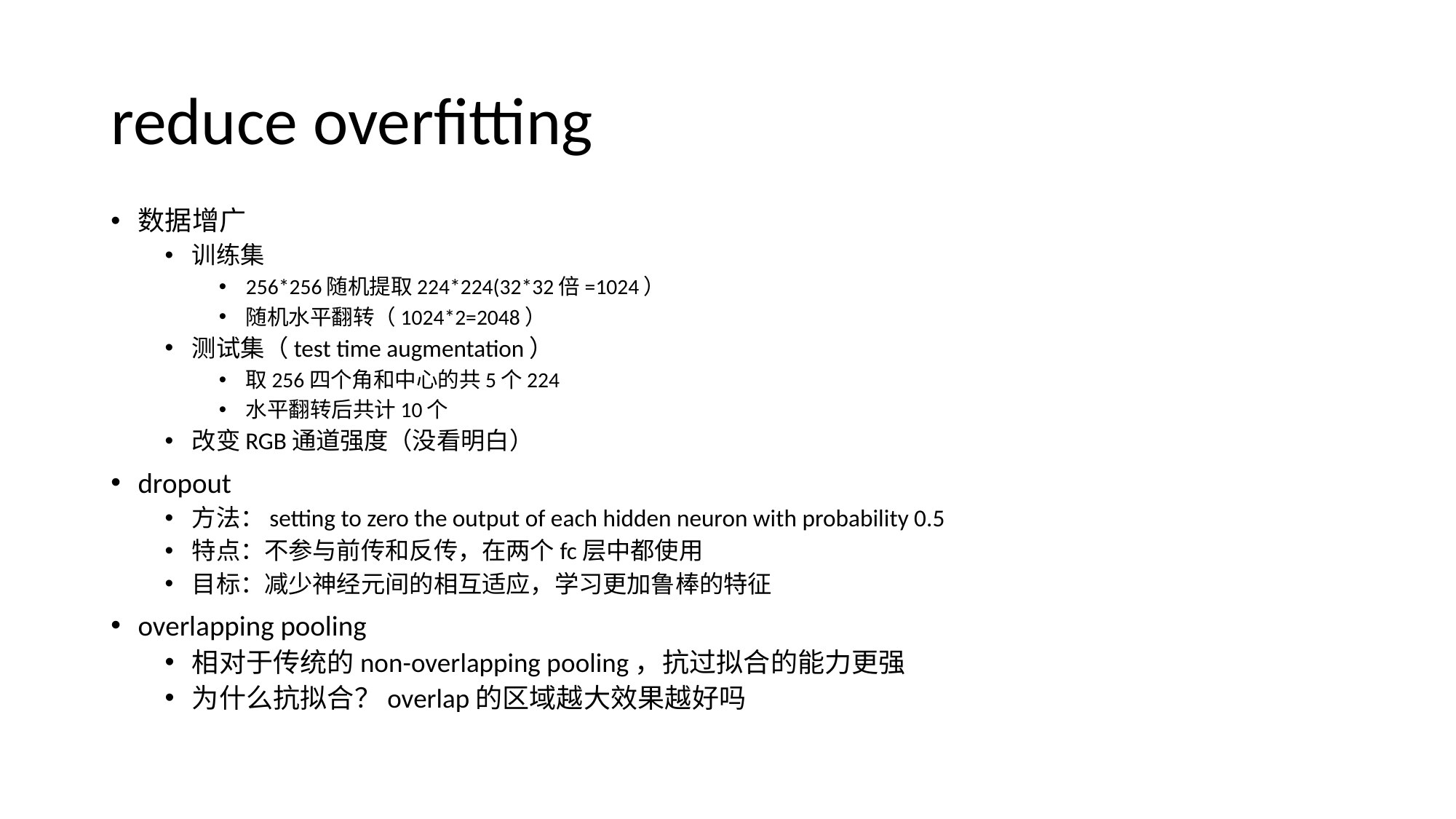

# reduce overfitting
数据增广
训练集
256*256随机提取224*224(32*32倍=1024）
随机水平翻转（1024*2=2048）
测试集（test time augmentation）
取256四个角和中心的共5个224
水平翻转后共计10个
改变RGB通道强度（没看明白）
dropout
方法：setting to zero the output of each hidden neuron with probability 0.5
特点：不参与前传和反传，在两个fc层中都使用
目标：减少神经元间的相互适应，学习更加鲁棒的特征
overlapping pooling
相对于传统的non-overlapping pooling，抗过拟合的能力更强
为什么抗拟合？overlap的区域越大效果越好吗